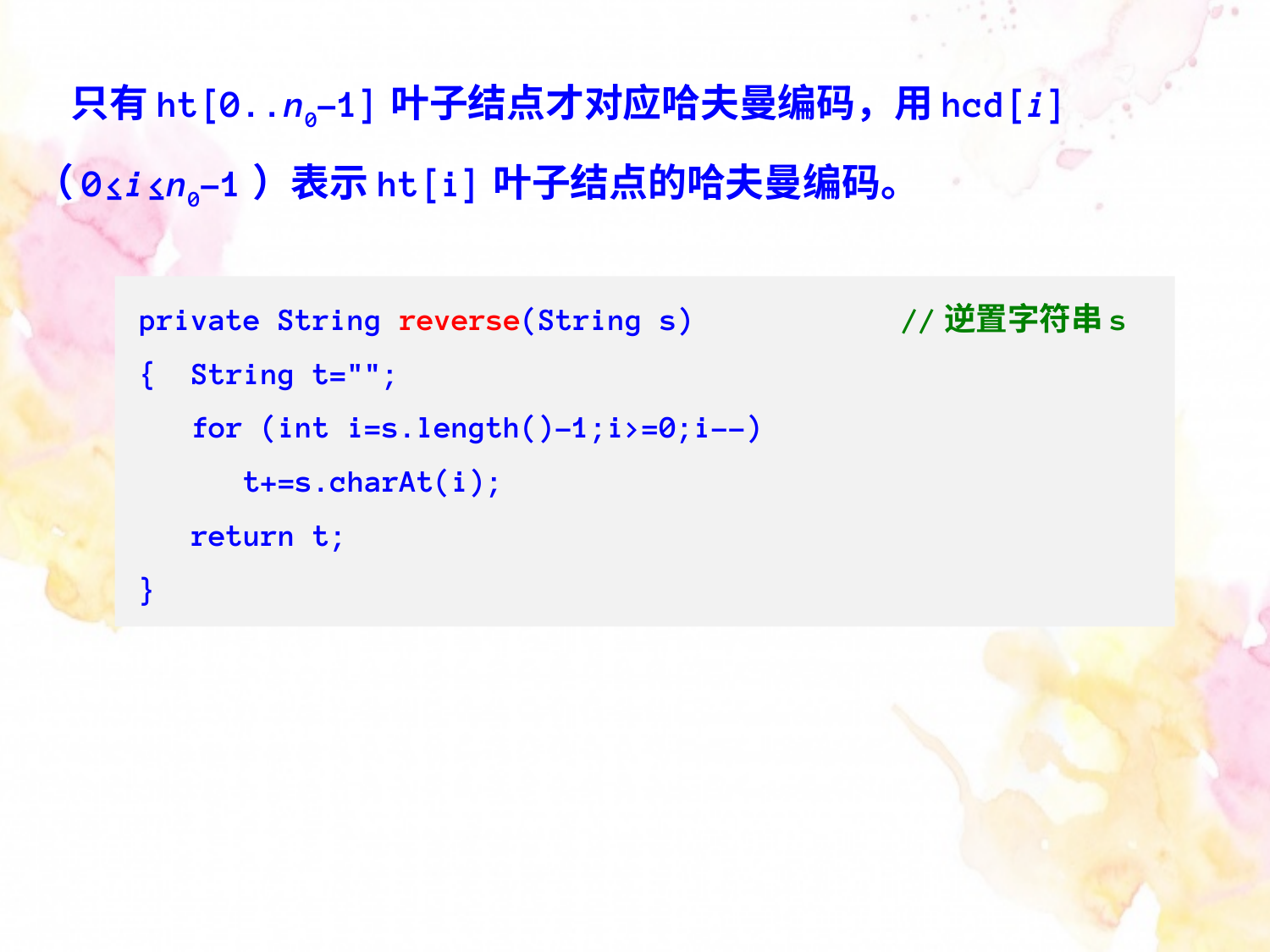

只有ht[0..n0-1]叶子结点才对应哈夫曼编码，用hcd[i]（0≤i≤n0-1）表示ht[i]叶子结点的哈夫曼编码。
private String reverse(String s)		//逆置字符串s
{  String t="";
   for (int i=s.length()-1;i>=0;i--)
      t+=s.charAt(i);
   return t;
}